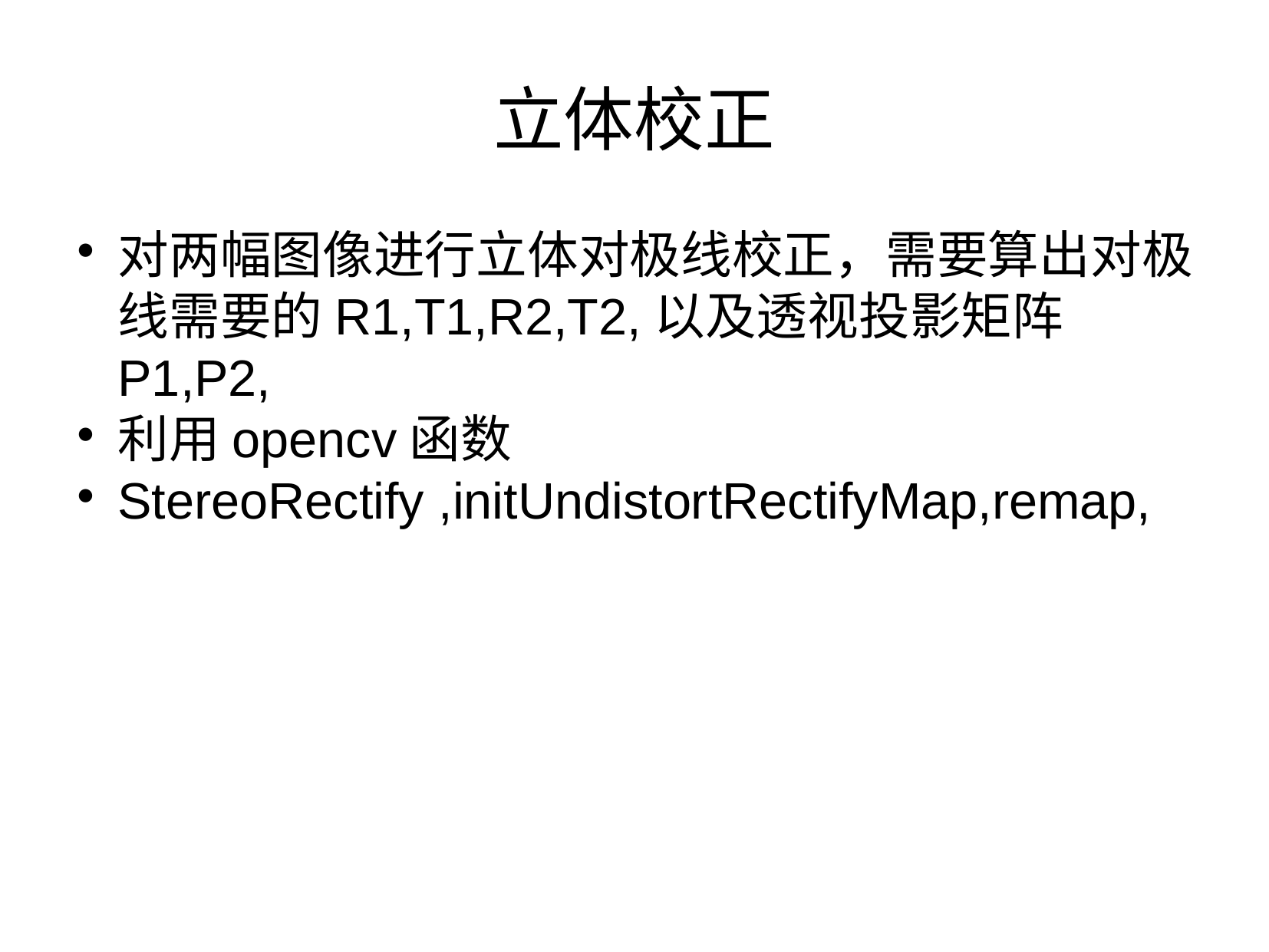

立体校正
对两幅图像进行立体对极线校正，需要算出对极线需要的R1,T1,R2,T2,以及透视投影矩阵P1,P2,
利用opencv函数
StereoRectify ,initUndistortRectifyMap,remap,